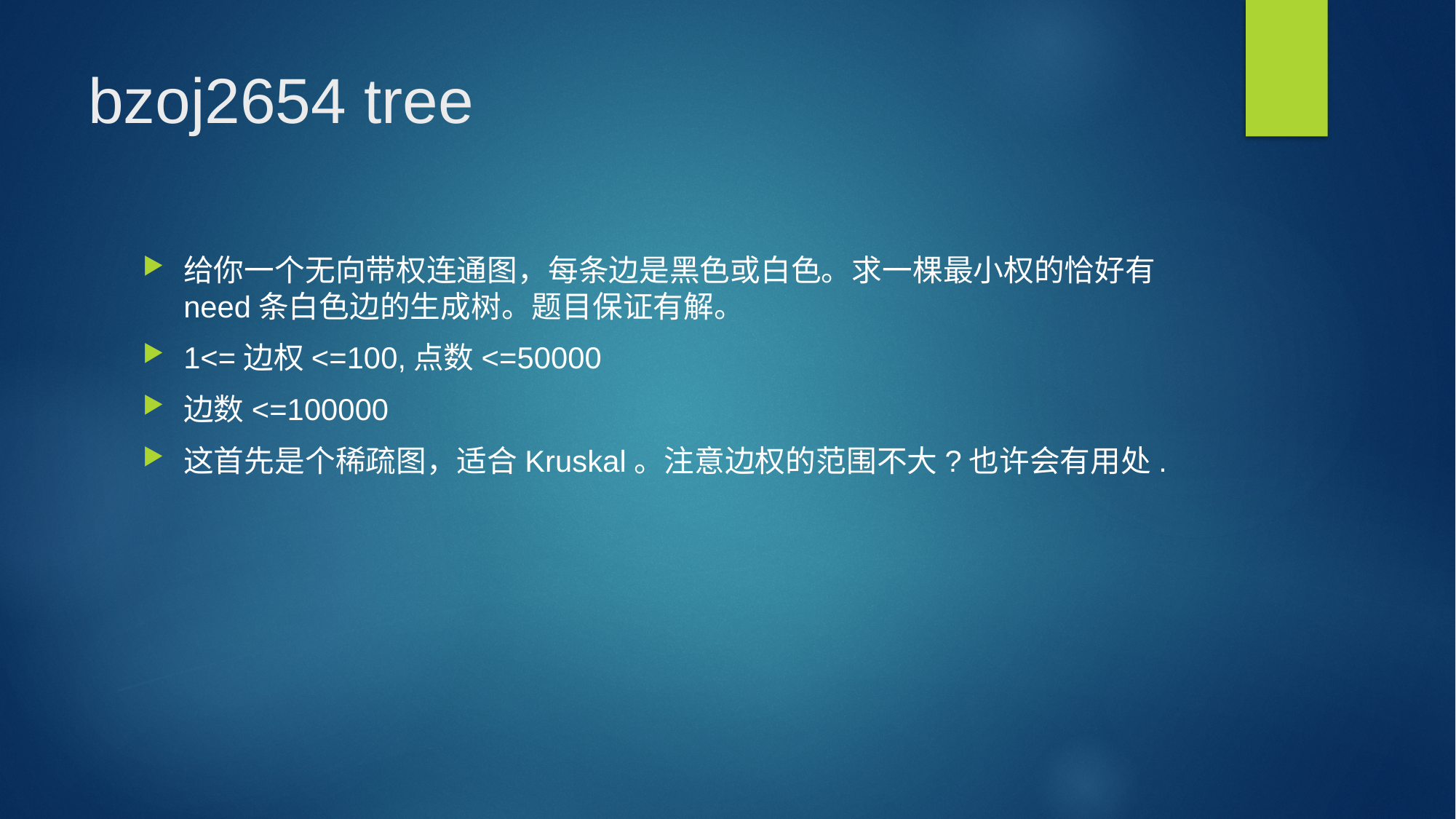

# bzoj2654 tree
给你一个无向带权连通图，每条边是黑色或白色。求一棵最小权的恰好有need条白色边的生成树。题目保证有解。
1<=边权<=100,点数<=50000
边数<=100000
这首先是个稀疏图，适合Kruskal。注意边权的范围不大?也许会有用处.